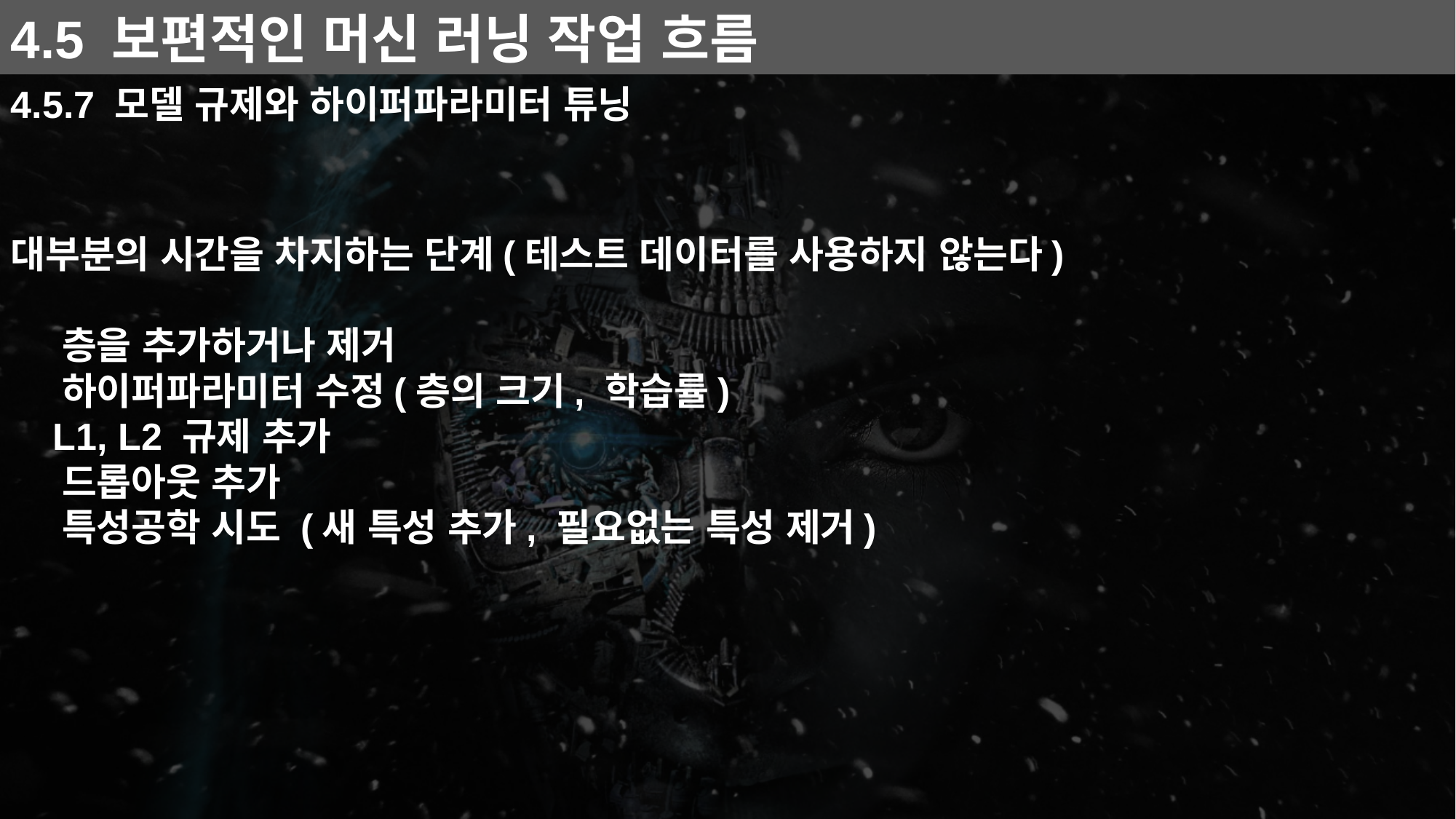

4.5 보편적인 머신 러닝 작업 흐름

4.5.7 모델 규제와 하이퍼파라미터 튜닝
대부분의 시간을 차지하는 단계(테스트 데이터를 사용하지 않는다)

    층을 추가하거나 제거
    하이퍼파라미터 수정(층의 크기, 학습률)
    L1, L2 규제 추가
    드롭아웃 추가
    특성공학 시도 (새 특성 추가, 필요없는 특성 제거)